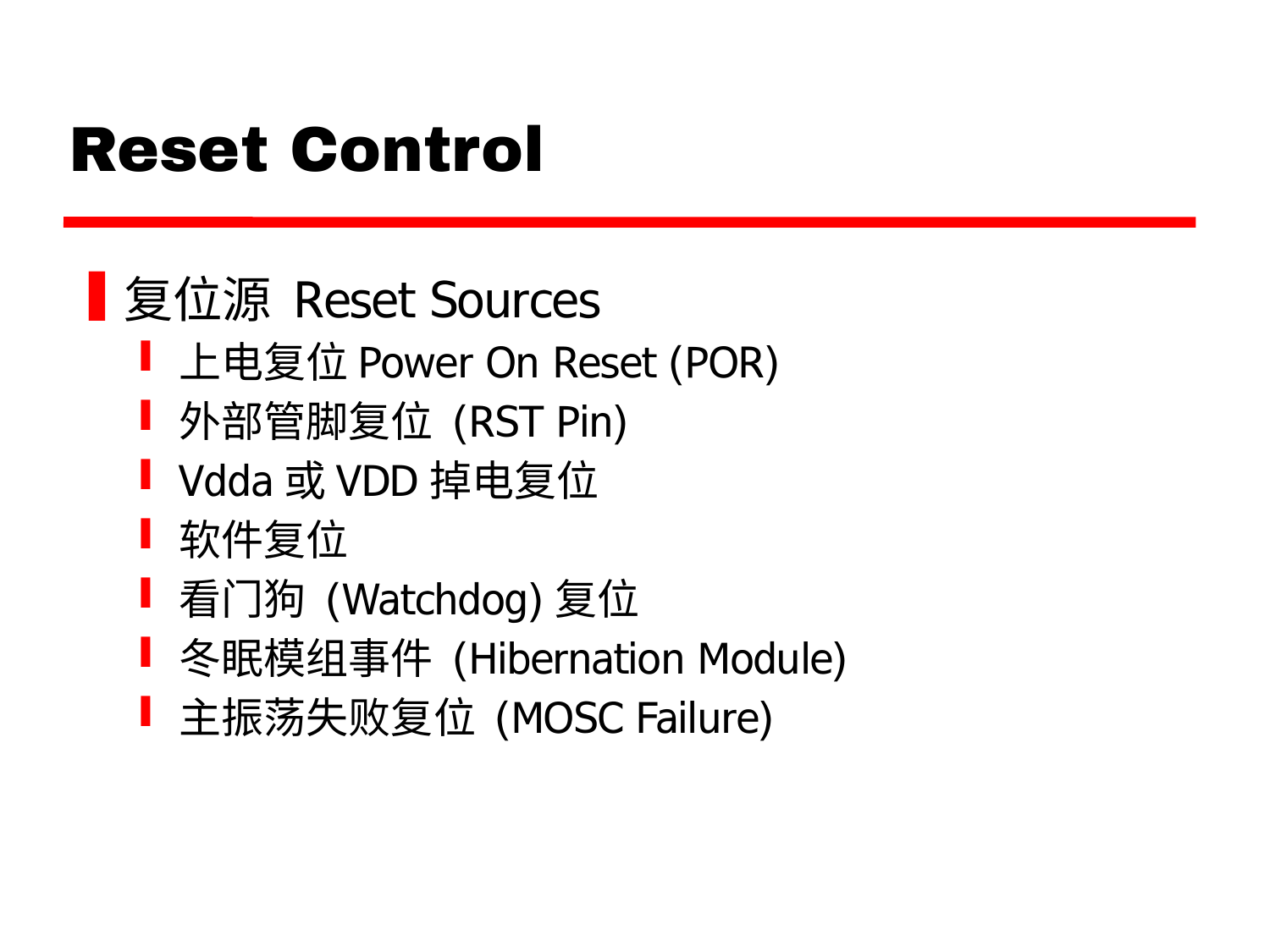

# Reset Control
复位源 Reset Sources
上电复位Power On Reset (POR)
外部管脚复位 (RST Pin)
Vdda或VDD掉电复位
软件复位
看门狗 (Watchdog)复位
冬眠模组事件 (Hibernation Module)
主振荡失败复位 (MOSC Failure)